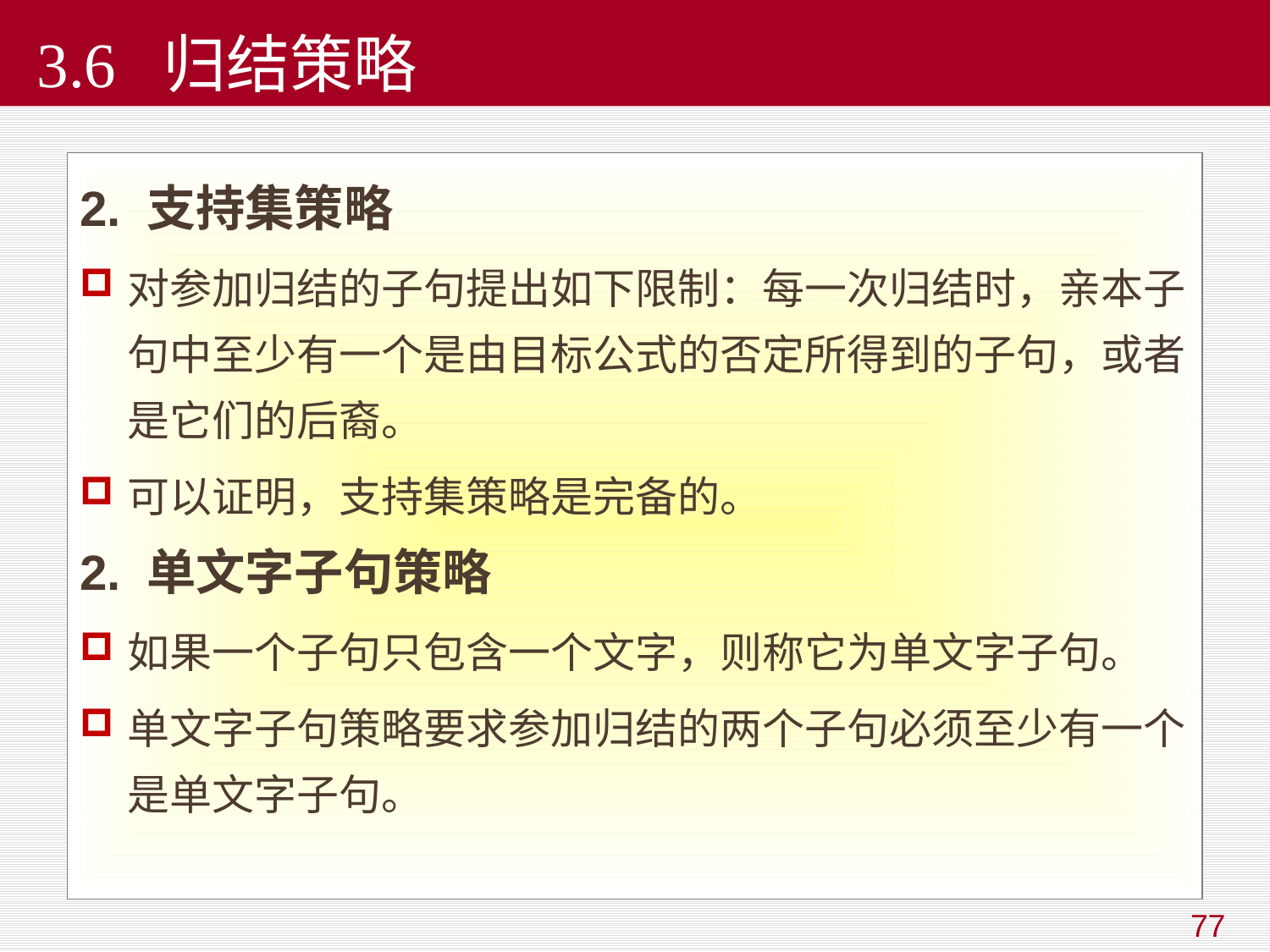

3.6  归结策略
2. 支持集策略
对参加归结的子句提出如下限制：每一次归结时，亲本子句中至少有一个是由目标公式的否定所得到的子句，或者是它们的后裔。
可以证明，支持集策略是完备的。
2. 单文字子句策略
如果一个子句只包含一个文字，则称它为单文字子句。
单文字子句策略要求参加归结的两个子句必须至少有一个是单文字子句。

77